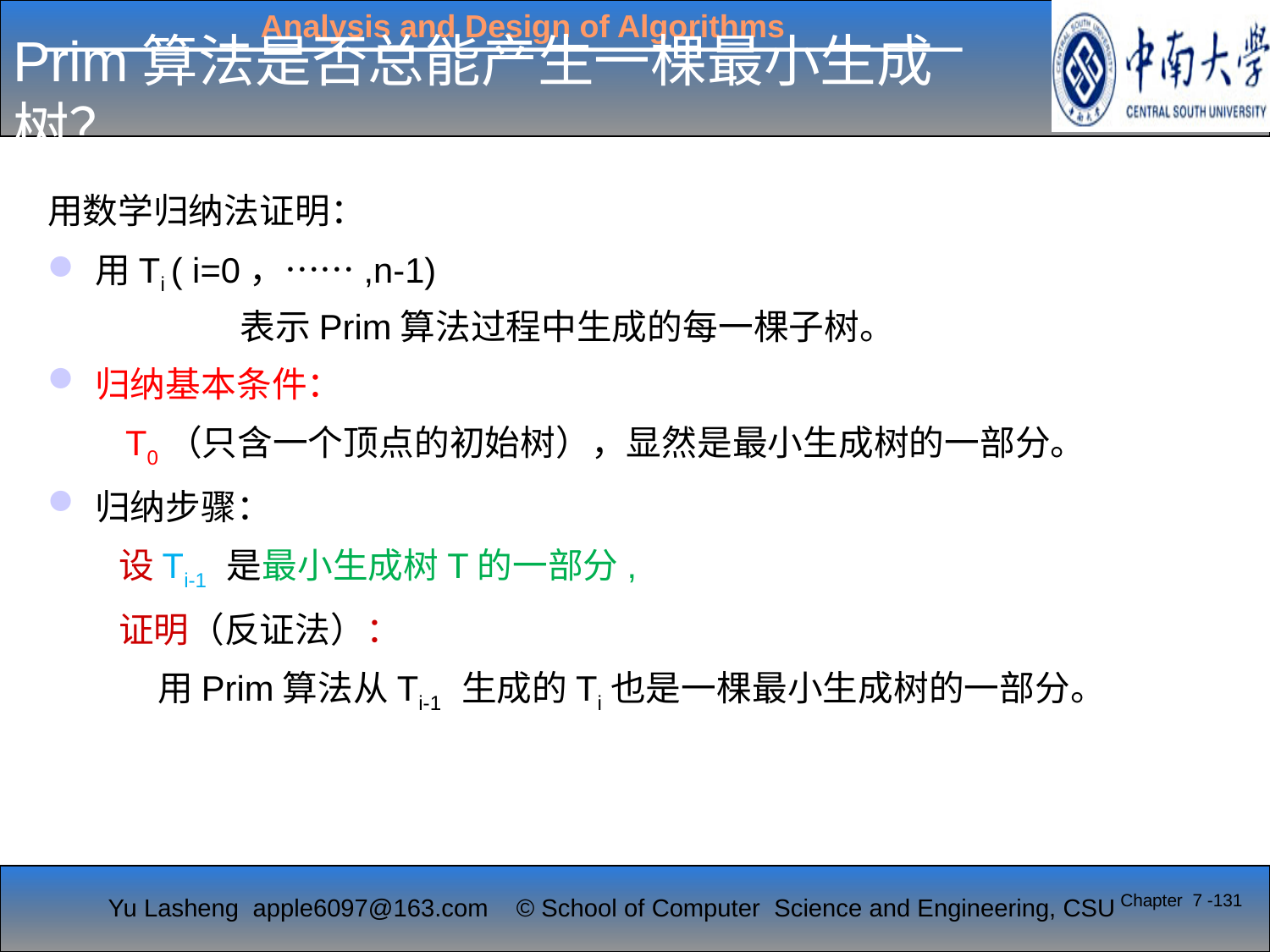

# Prim算法是否总能产生一棵最小生成树？
用数学归纳法证明：
用Ti ( i=0，……,n-1)
              表示Prim算法过程中生成的每一棵子树。
归纳基本条件：
        T0（只含一个顶点的初始树），显然是最小生成树的一部分。
归纳步骤：
        设Ti-1  是最小生成树T的一部分,
        证明（反证法）：
             用Prim算法从Ti-1  生成的Ti也是一棵最小生成树的一部分。

Chapter  7 -131